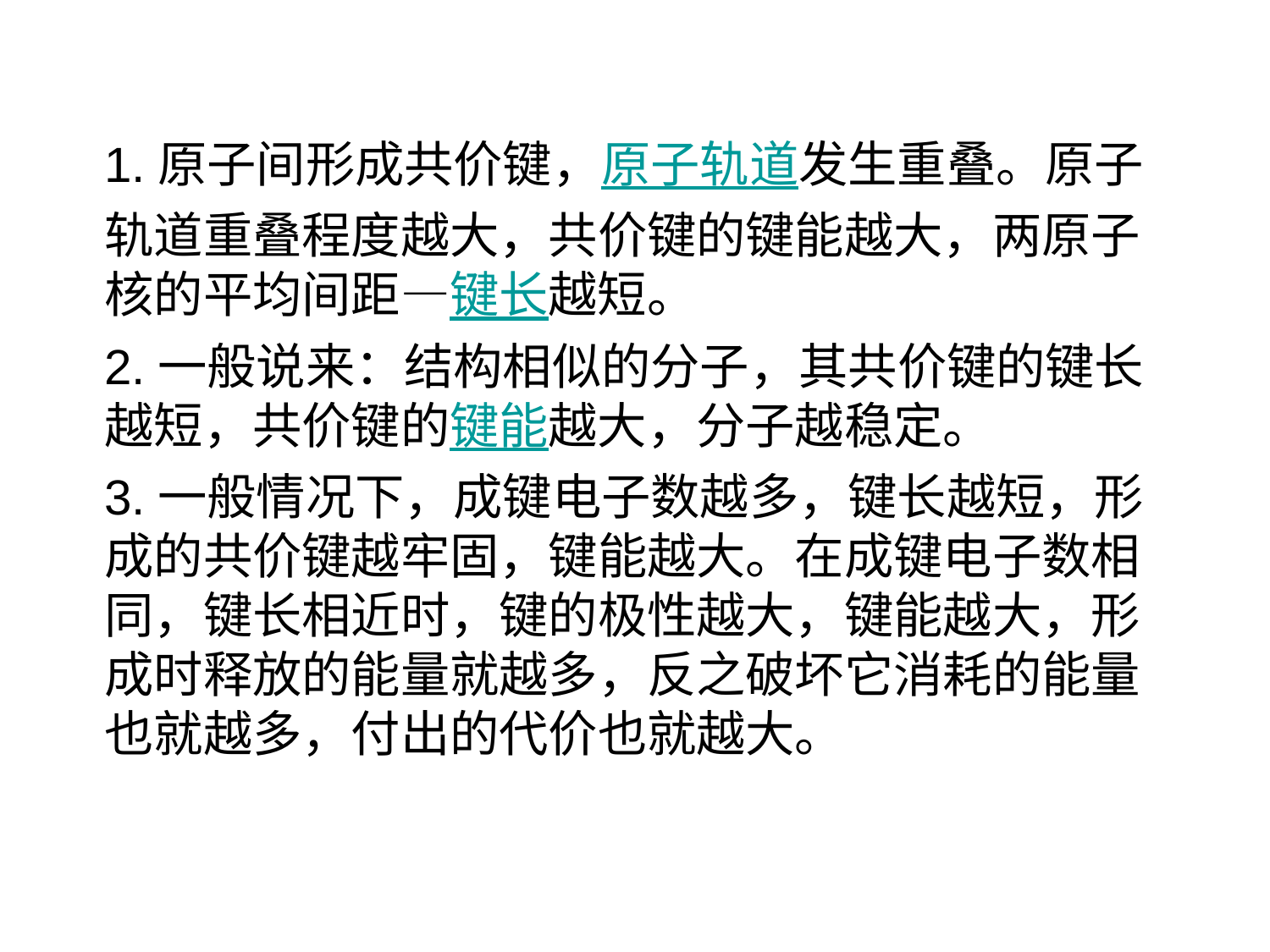

1.原子间形成共价键，原子轨道发生重叠。原子轨道重叠程度越大，共价键的键能越大，两原子核的平均间距—键长越短。
2.一般说来：结构相似的分子，其共价键的键长越短，共价键的键能越大，分子越稳定。
3.一般情况下，成键电子数越多，键长越短，形成的共价键越牢固，键能越大。在成键电子数相同，键长相近时，键的极性越大，键能越大，形成时释放的能量就越多，反之破坏它消耗的能量也就越多，付出的代价也就越大。